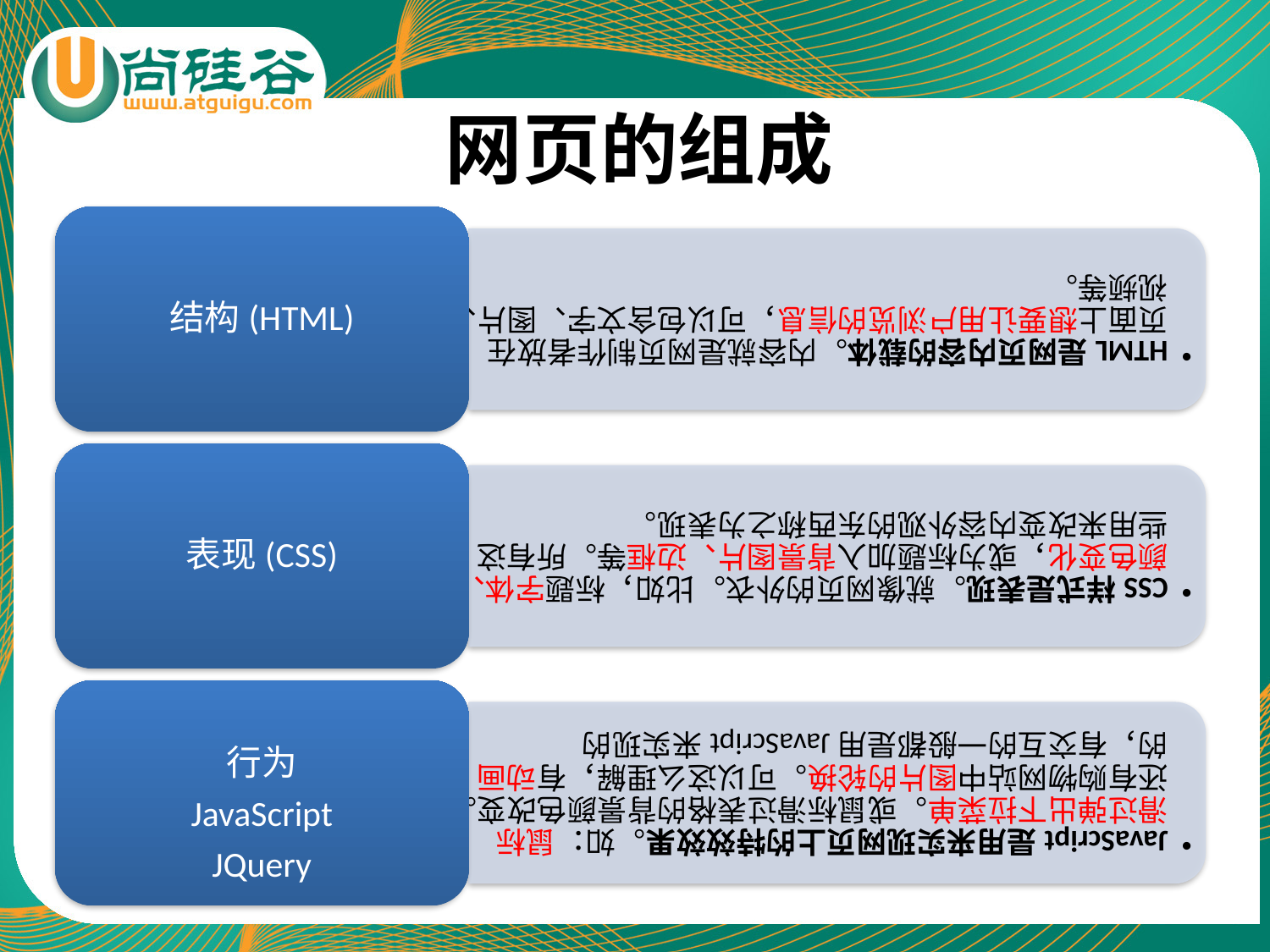

# 网页的组成
HTML是网页内容的载体。内容就是网页制作者放在页面上想要让用户浏览的信息，可以包含文字、图片、视频等。
结构(HTML)
CSS样式是表现。就像网页的外衣。比如，标题字体、颜色变化，或为标题加入背景图片、边框等。所有这些用来改变内容外观的东西称之为表现。
表现(CSS)
JavaScript是用来实现网页上的特效效果。如：鼠标滑过弹出下拉菜单。或鼠标滑过表格的背景颜色改变。还有购物网站中图片的轮换。可以这么理解，有动画的，有交互的一般都是用JavaScript来实现的

行为
JavaScript
JQuery